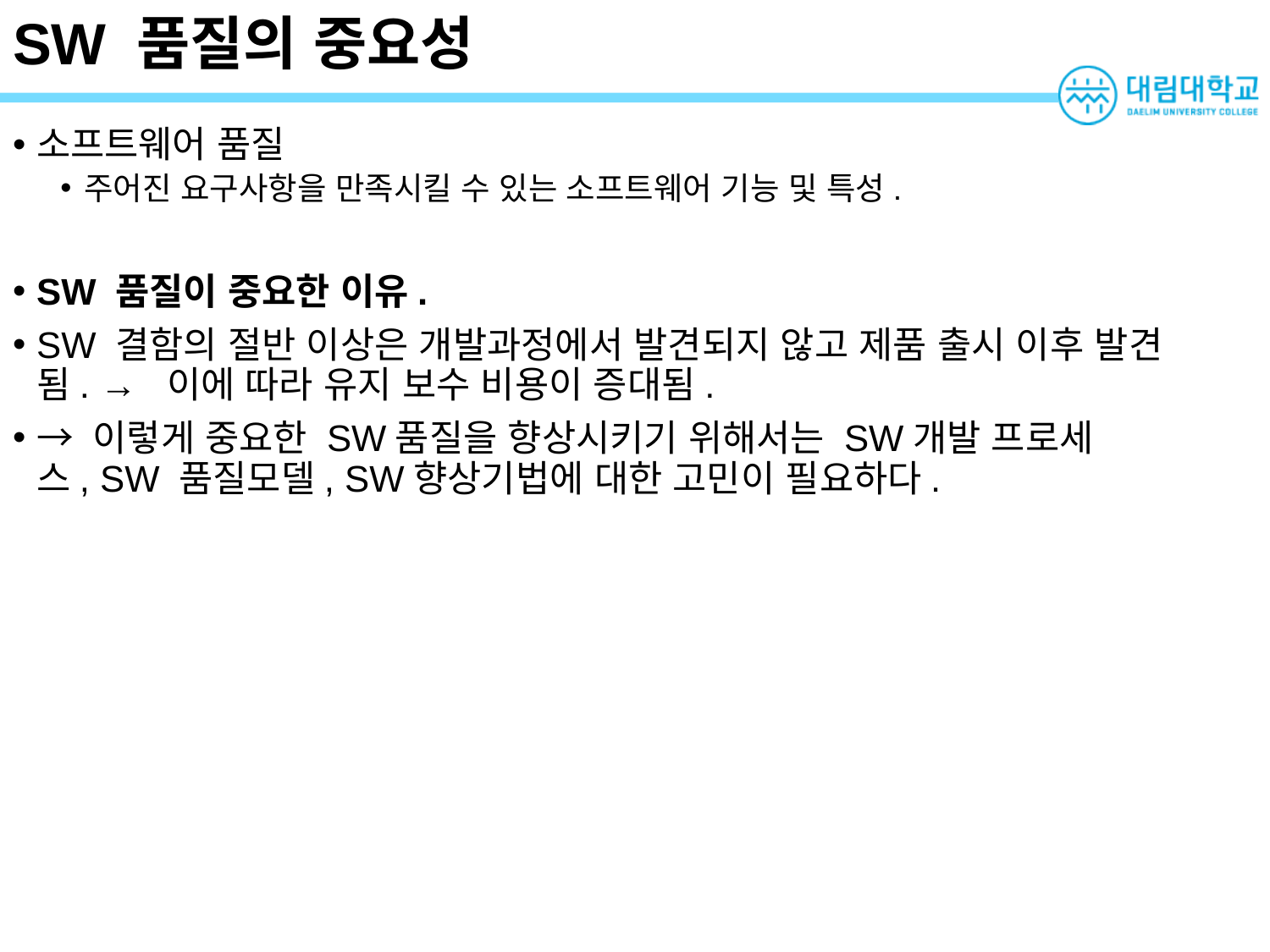

# SW 품질의 중요성
소프트웨어 품질
주어진 요구사항을 만족시킬 수 있는 소프트웨어 기능 및 특성.

SW 품질이 중요한 이유.
SW 결함의 절반 이상은 개발과정에서 발견되지 않고 제품 출시 이후 발견됨. →  이에 따라 유지 보수 비용이 증대됨.
→ 이렇게 중요한 SW품질을 향상시키기 위해서는 SW개발 프로세스, SW 품질모델, SW향상기법에 대한 고민이 필요하다.